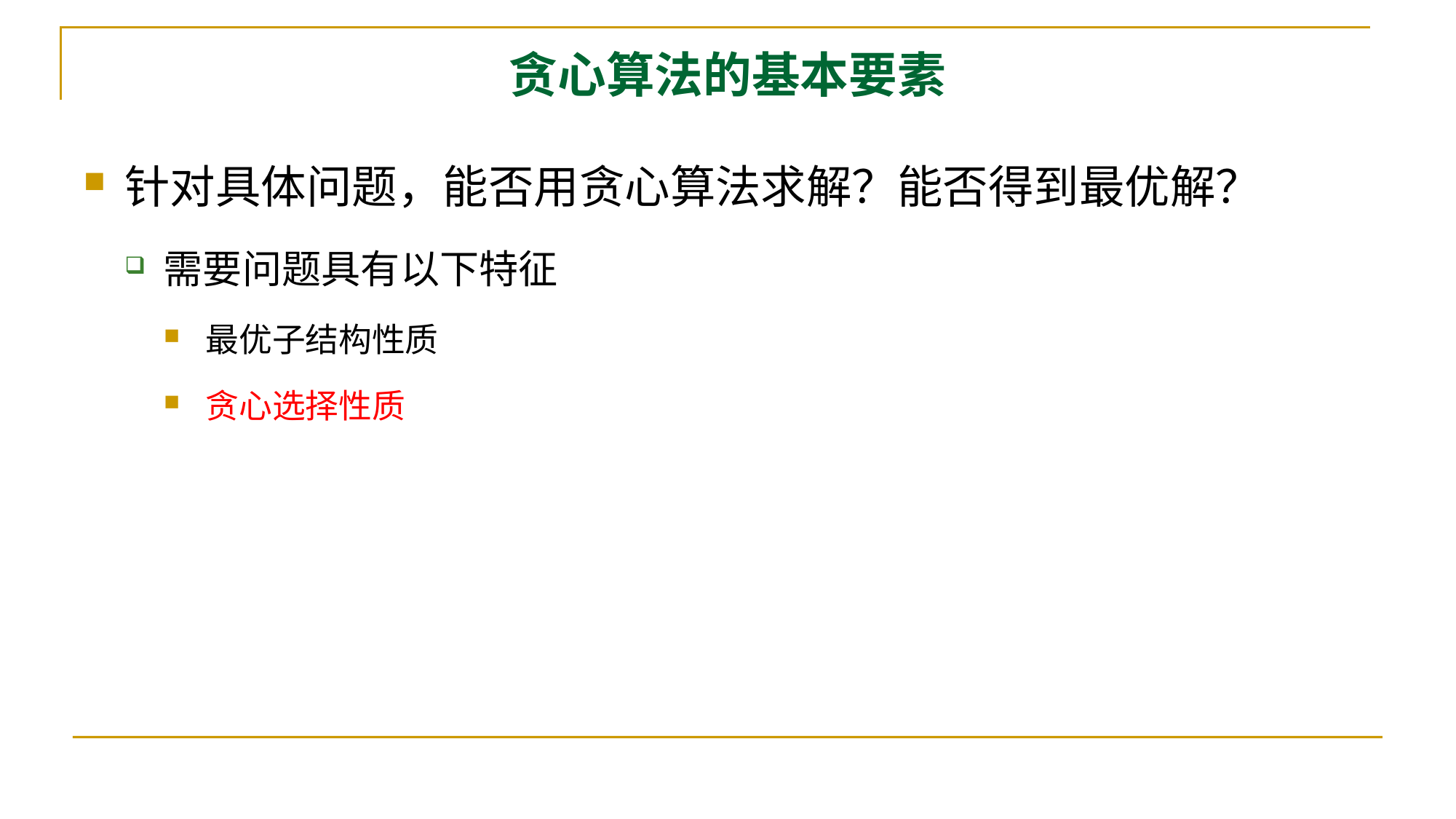

# 贪心算法的基本要素
针对具体问题，能否用贪心算法求解？能否得到最优解？
需要问题具有以下特征
最优子结构性质
贪心选择性质